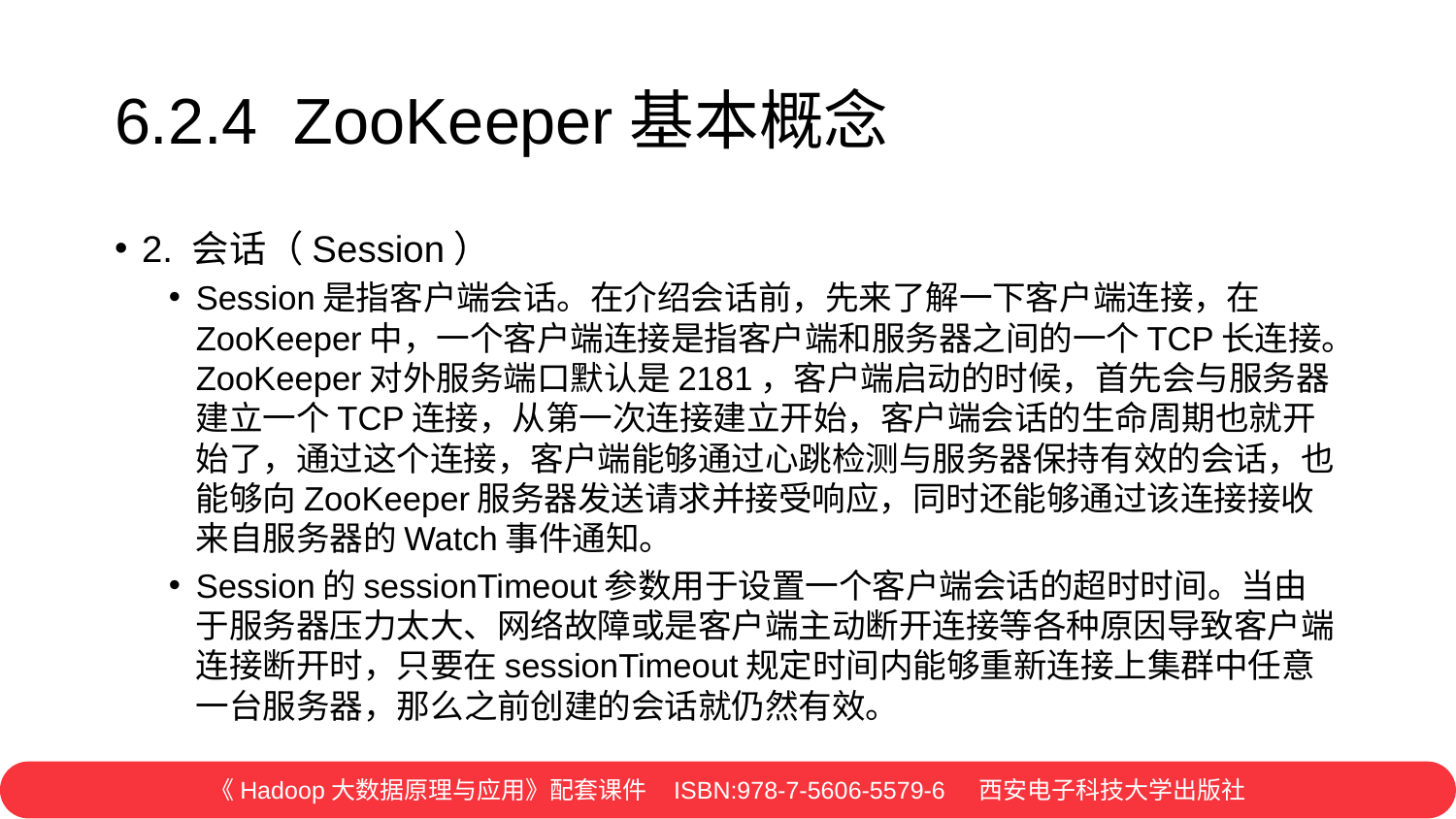

# 6.2.4  ZooKeeper基本概念
2. 会话（Session）
Session是指客户端会话。在介绍会话前，先来了解一下客户端连接，在ZooKeeper中，一个客户端连接是指客户端和服务器之间的一个TCP长连接。ZooKeeper对外服务端口默认是2181，客户端启动的时候，首先会与服务器建立一个TCP连接，从第一次连接建立开始，客户端会话的生命周期也就开始了，通过这个连接，客户端能够通过心跳检测与服务器保持有效的会话，也能够向ZooKeeper服务器发送请求并接受响应，同时还能够通过该连接接收来自服务器的Watch事件通知。
Session的sessionTimeout参数用于设置一个客户端会话的超时时间。当由于服务器压力太大、网络故障或是客户端主动断开连接等各种原因导致客户端连接断开时，只要在sessionTimeout规定时间内能够重新连接上集群中任意一台服务器，那么之前创建的会话就仍然有效。